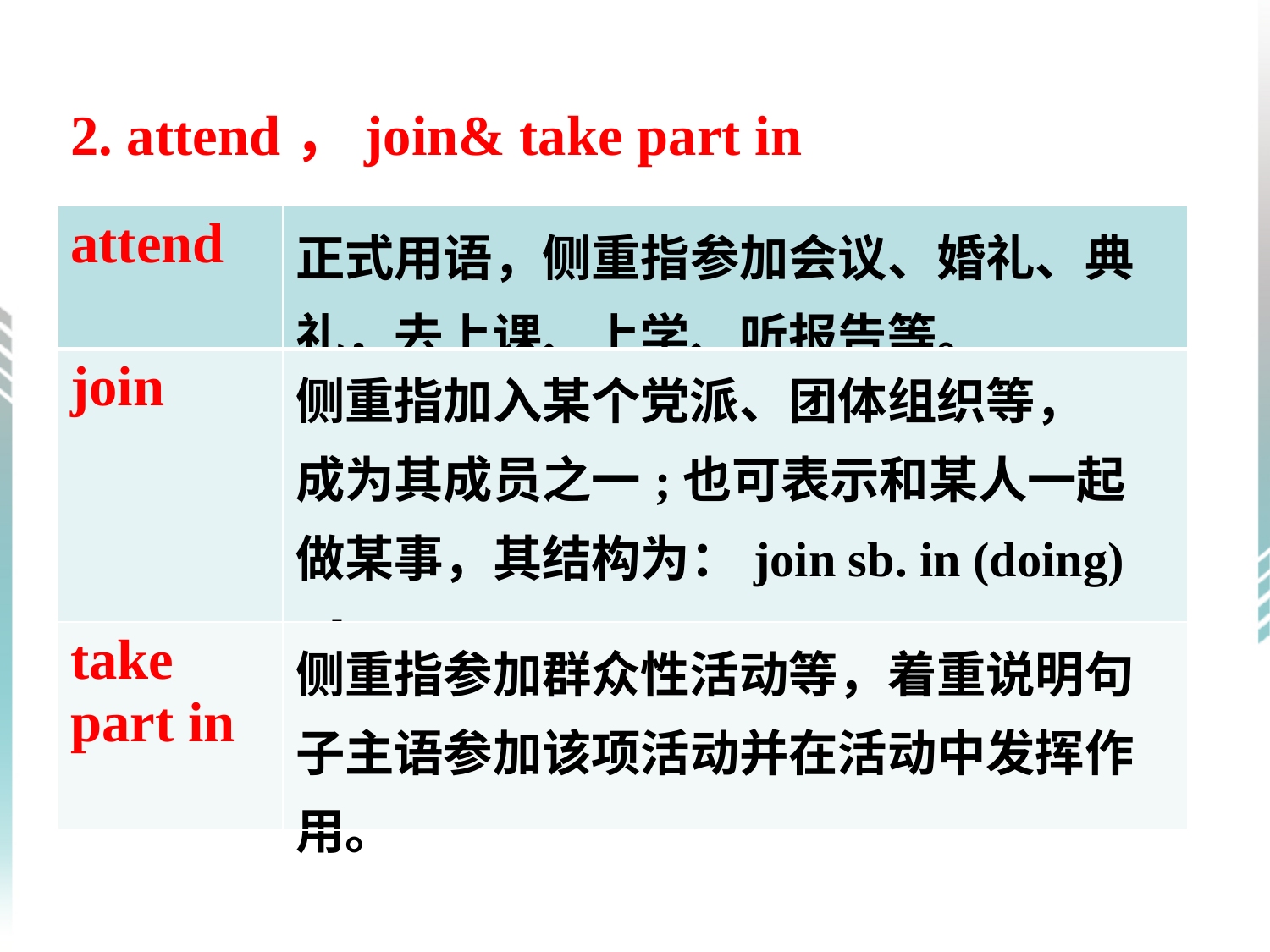

2. attend，join& take part in
| attend | 正式用语，侧重指参加会议、婚礼、典礼，去上课、上学、听报告等。 |
| --- | --- |
| join | 侧重指加入某个党派、团体组织等， 成为其成员之一;也可表示和某人一起做某事，其结构为：join sb. in (doing) sth.。 |
| take part in | 侧重指参加群众性活动等，着重说明句子主语参加该项活动并在活动中发挥作用。 |